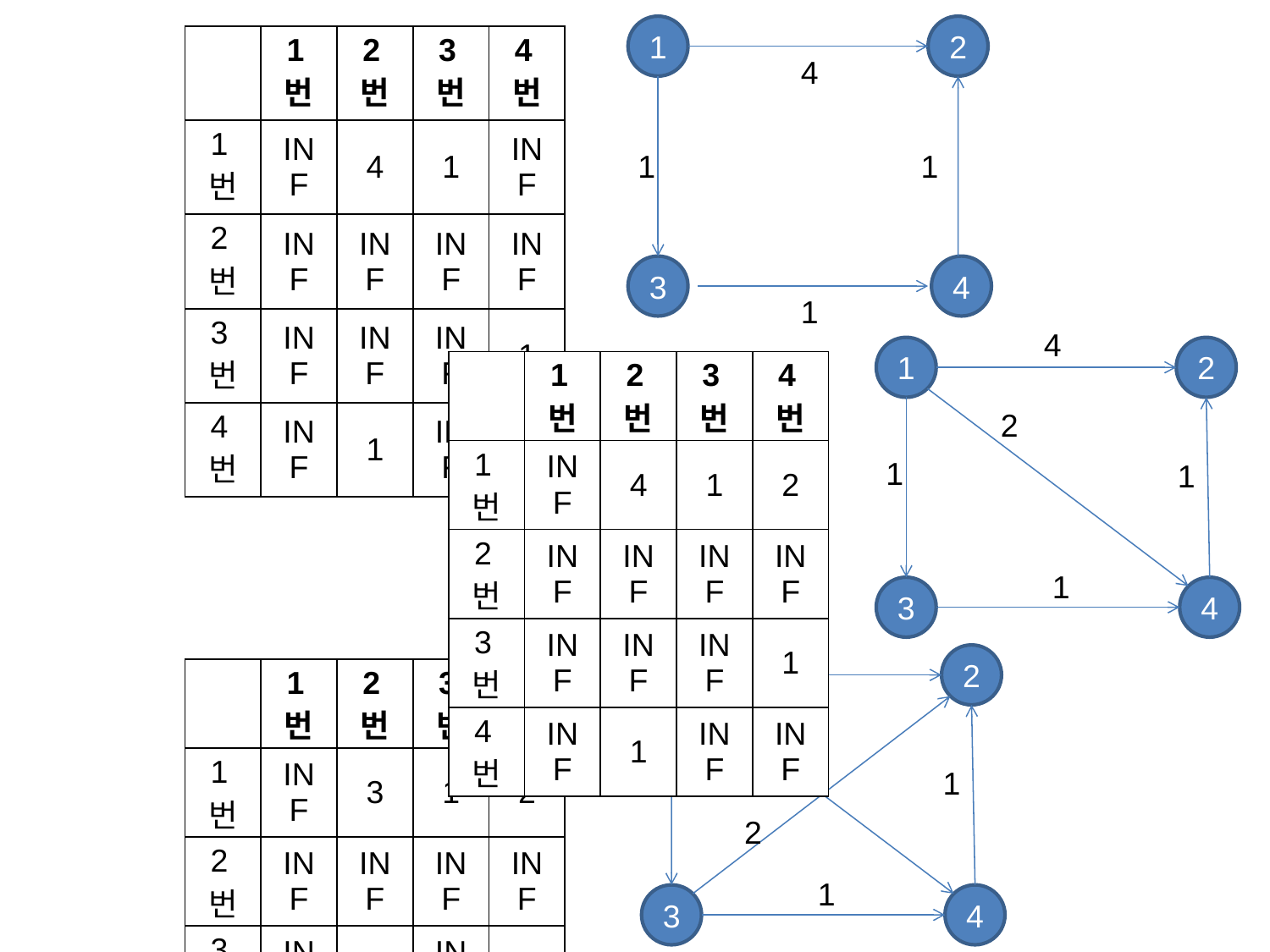

1
2
|  | 1번 | 2번 | 3번 | 4번 |
| --- | --- | --- | --- | --- |
| 1번 | INF | 4 | 1 | INF |
| 2번 | INF | INF | INF | INF |
| 3번 | INF | INF | INF | 1 |
| 4번 | INF | 1 | INF | INF |
4
1
1
3
4
1
4
1
2
|  | 1번 | 2번 | 3번 | 4번 |
| --- | --- | --- | --- | --- |
| 1번 | INF | 4 | 1 | 2 |
| 2번 | INF | INF | INF | INF |
| 3번 | INF | INF | INF | 1 |
| 4번 | INF | 1 | INF | INF |
2
1
1
1
3
4
3
1
2
|  | 1번 | 2번 | 3번 | 4번 |
| --- | --- | --- | --- | --- |
| 1번 | INF | 3 | 1 | 2 |
| 2번 | INF | INF | INF | INF |
| 3번 | INF | 2 | INF | 1 |
| 4번 | INF | 1 | INF | INF |
2
1
1
2
1
3
4